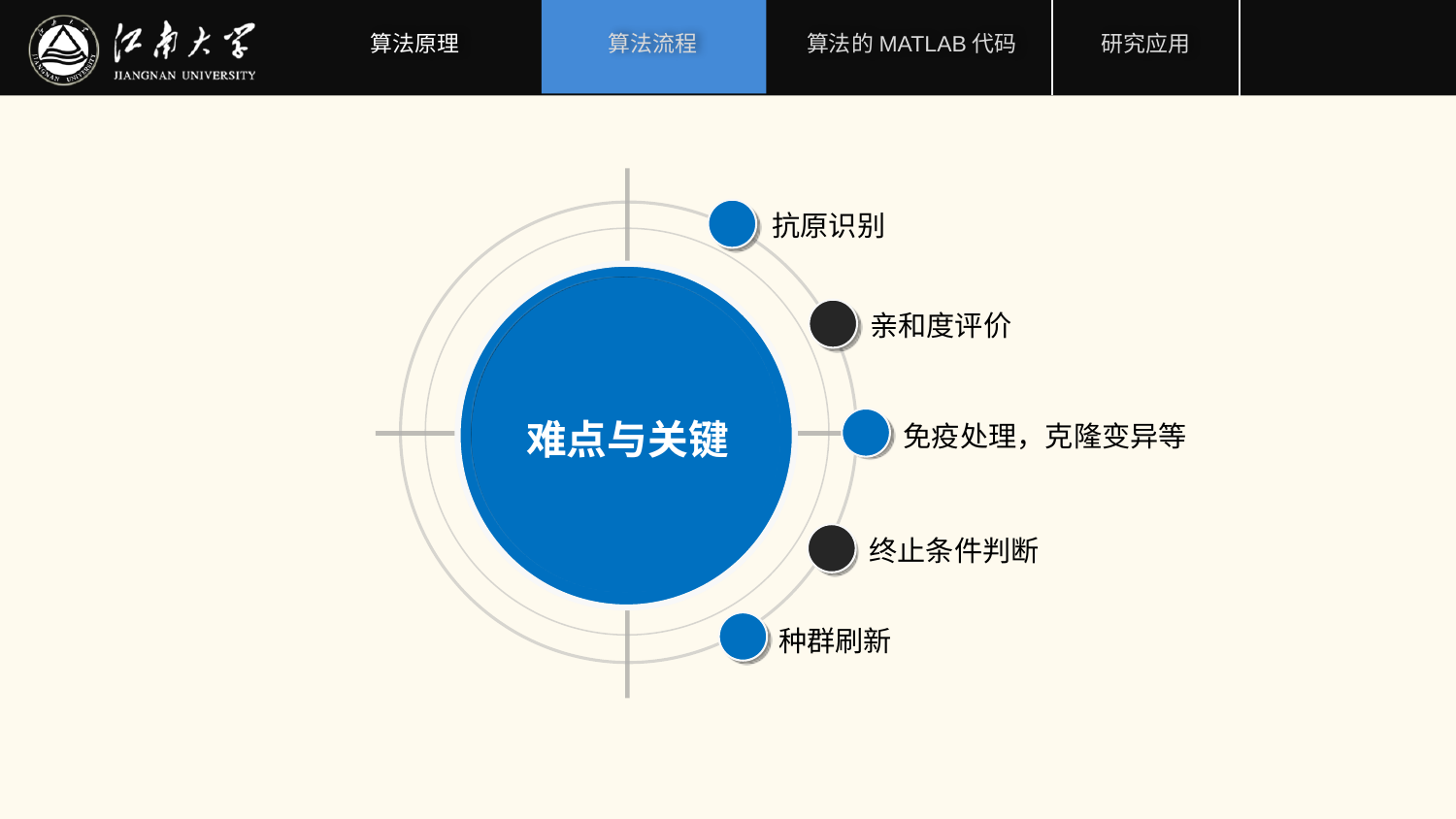

抗原识别

难点与关键

亲和度评价

免疫处理，克隆变异等

终止条件判断

种群刷新